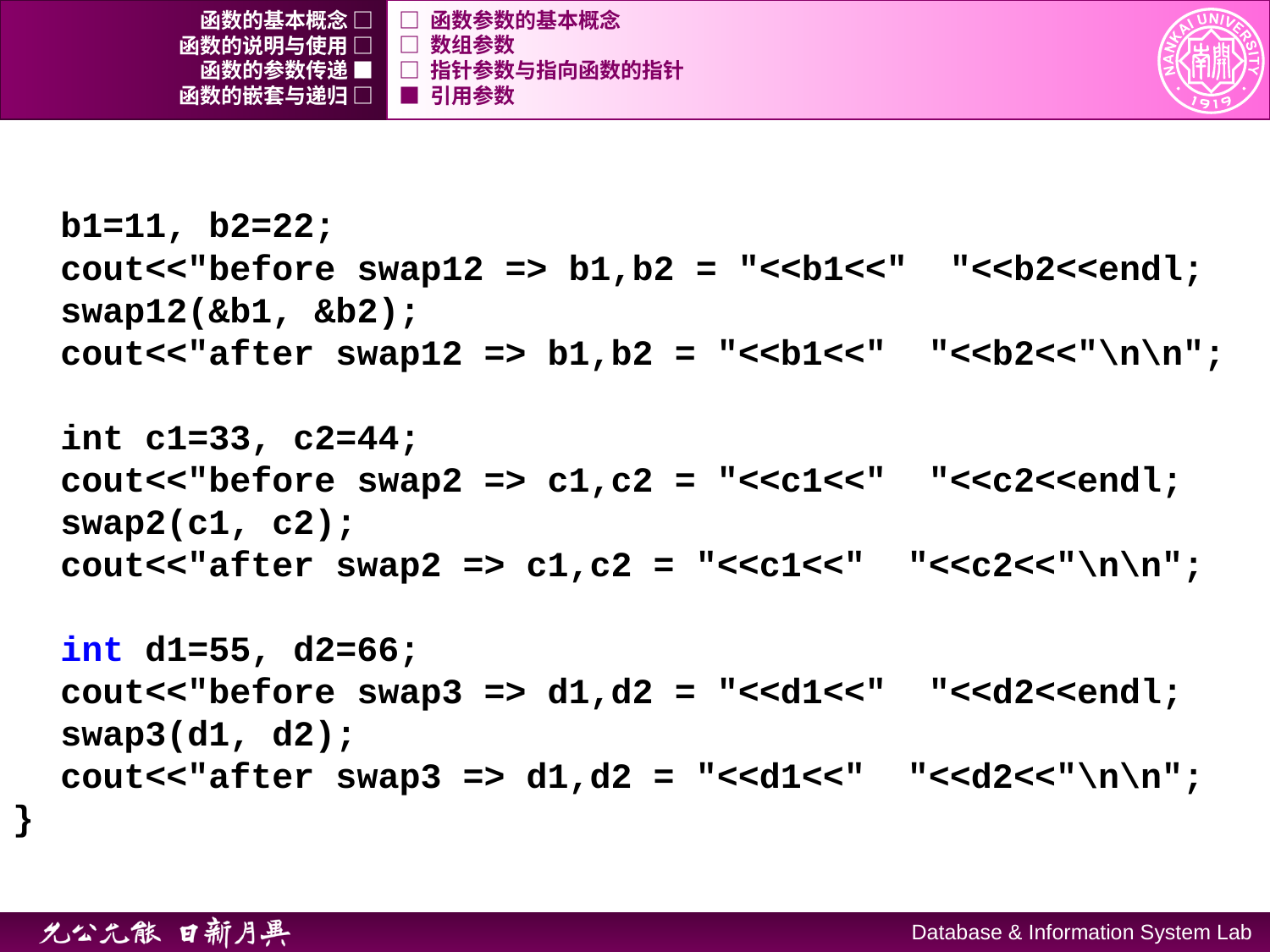

函数的基本概念 □
□ 函数参数的基本概念
函数的说明与使用 □
□ 数组参数
函数的参数传递 ■
□ 指针参数与指向函数的指针
函数的嵌套与递归 □
■ 引用参数
	b1=11, b2=22;
	cout<<"before swap12 => b1,b2 = "<<b1<<"  "<<b2<<endl;
	swap12(&b1, &b2);
	cout<<"after swap12 => b1,b2 = "<<b1<<"  "<<b2<<"\n\n";

	int c1=33, c2=44;
	cout<<"before swap2 => c1,c2 = "<<c1<<"  "<<c2<<endl;
	swap2(c1, c2);
	cout<<"after swap2 => c1,c2 = "<<c1<<"  "<<c2<<"\n\n";

 	int d1=55, d2=66;
	cout<<"before swap3 => d1,d2 = "<<d1<<"  "<<d2<<endl;
	swap3(d1, d2);
	cout<<"after swap3 => d1,d2 = "<<d1<<"  "<<d2<<"\n\n";
}